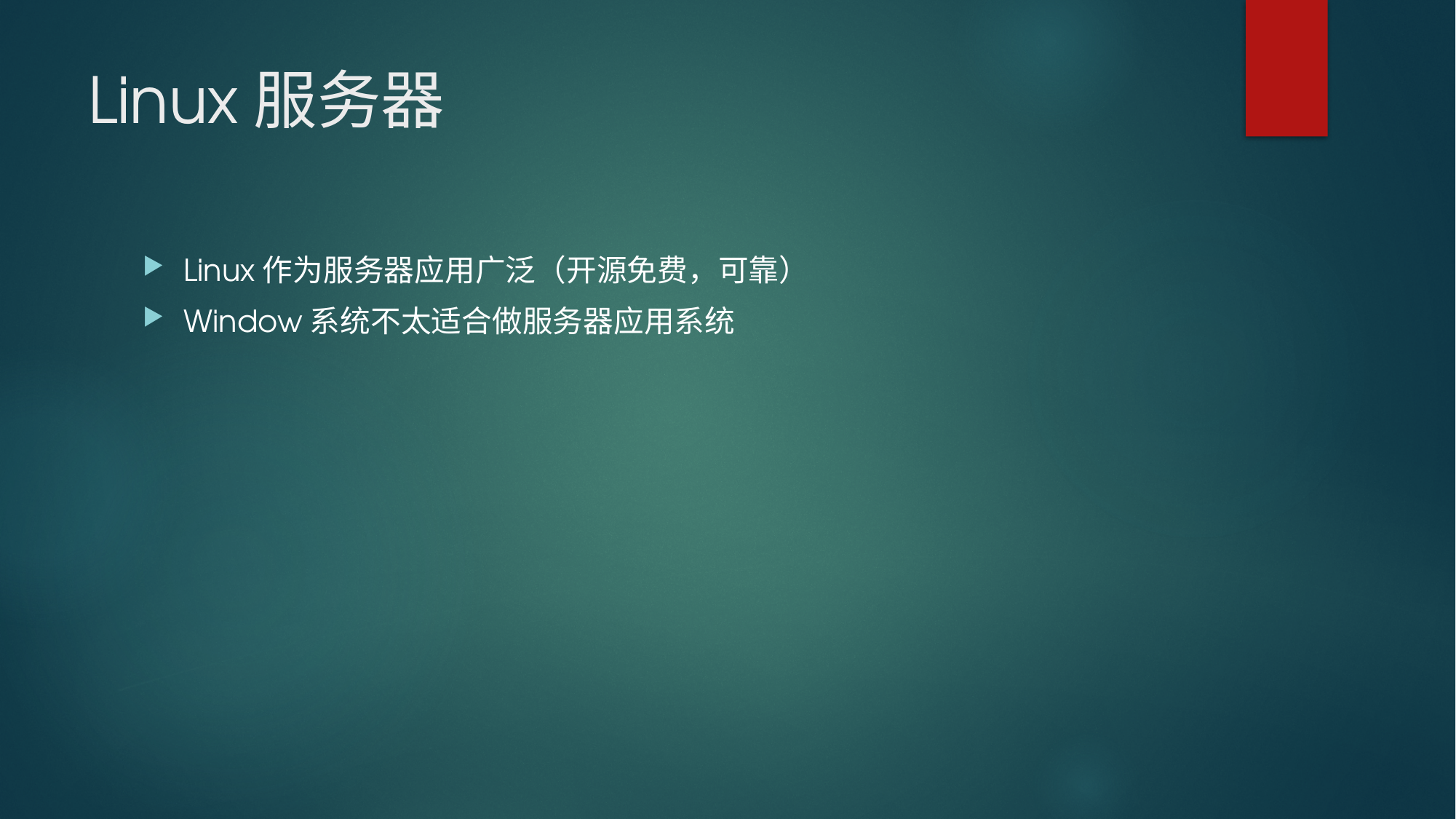

# Linux服务器
Linux作为服务器应用广泛（开源免费，可靠）
Window系统不太适合做服务器应用系统